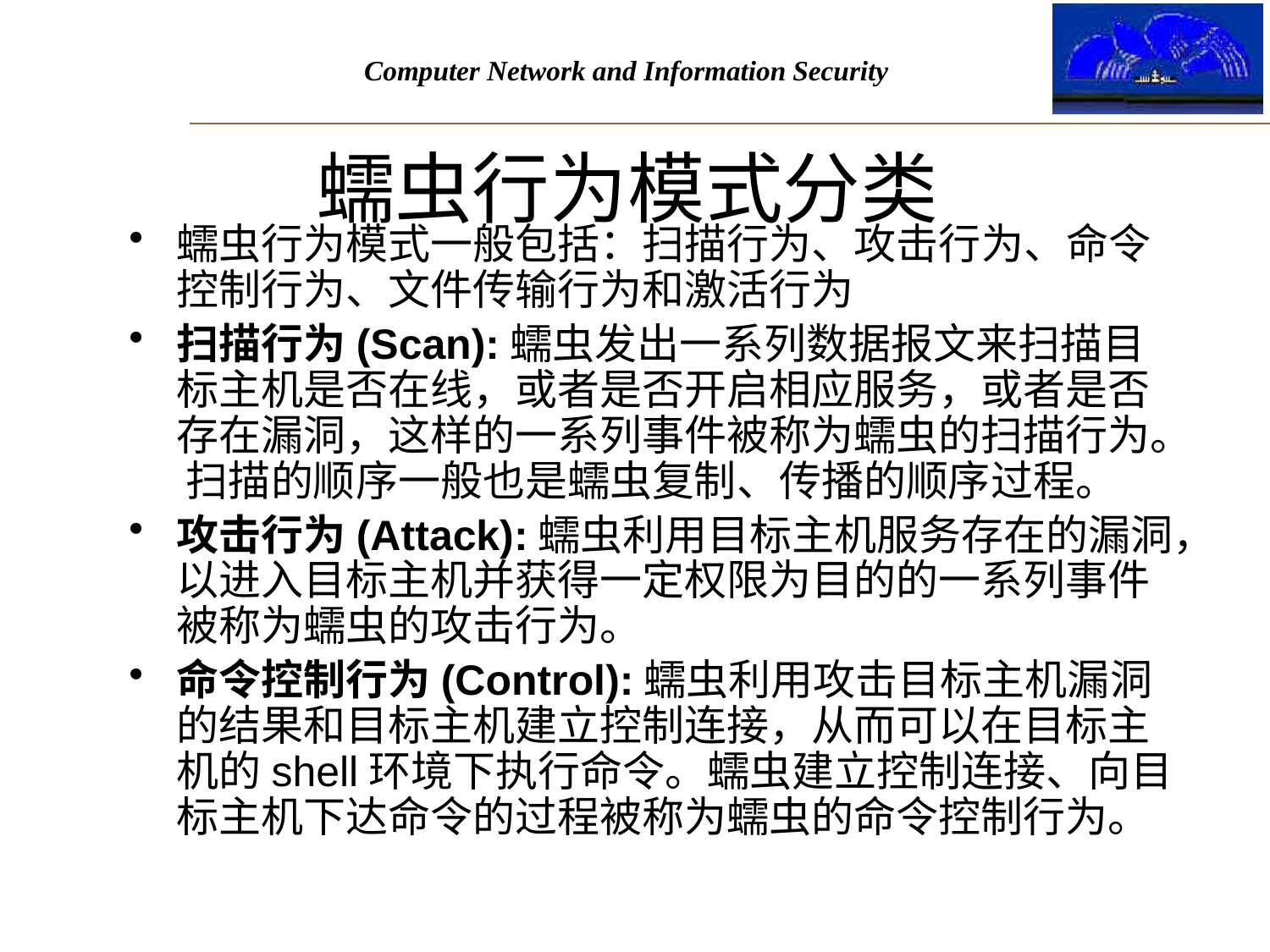

# 蠕虫行为模式分类
蠕虫行为模式一般包括：扫描行为、攻击行为、命令控制行为、文件传输行为和激活行为
扫描行为(Scan):蠕虫发出一系列数据报文来扫描目标主机是否在线，或者是否开启相应服务，或者是否存在漏洞，这样的一系列事件被称为蠕虫的扫描行为。 扫描的顺序一般也是蠕虫复制、传播的顺序过程。
攻击行为(Attack):蠕虫利用目标主机服务存在的漏洞，以进入目标主机并获得一定权限为目的的一系列事件被称为蠕虫的攻击行为。
命令控制行为(Control):蠕虫利用攻击目标主机漏洞的结果和目标主机建立控制连接，从而可以在目标主机的shell环境下执行命令。蠕虫建立控制连接、向目标主机下达命令的过程被称为蠕虫的命令控制行为。